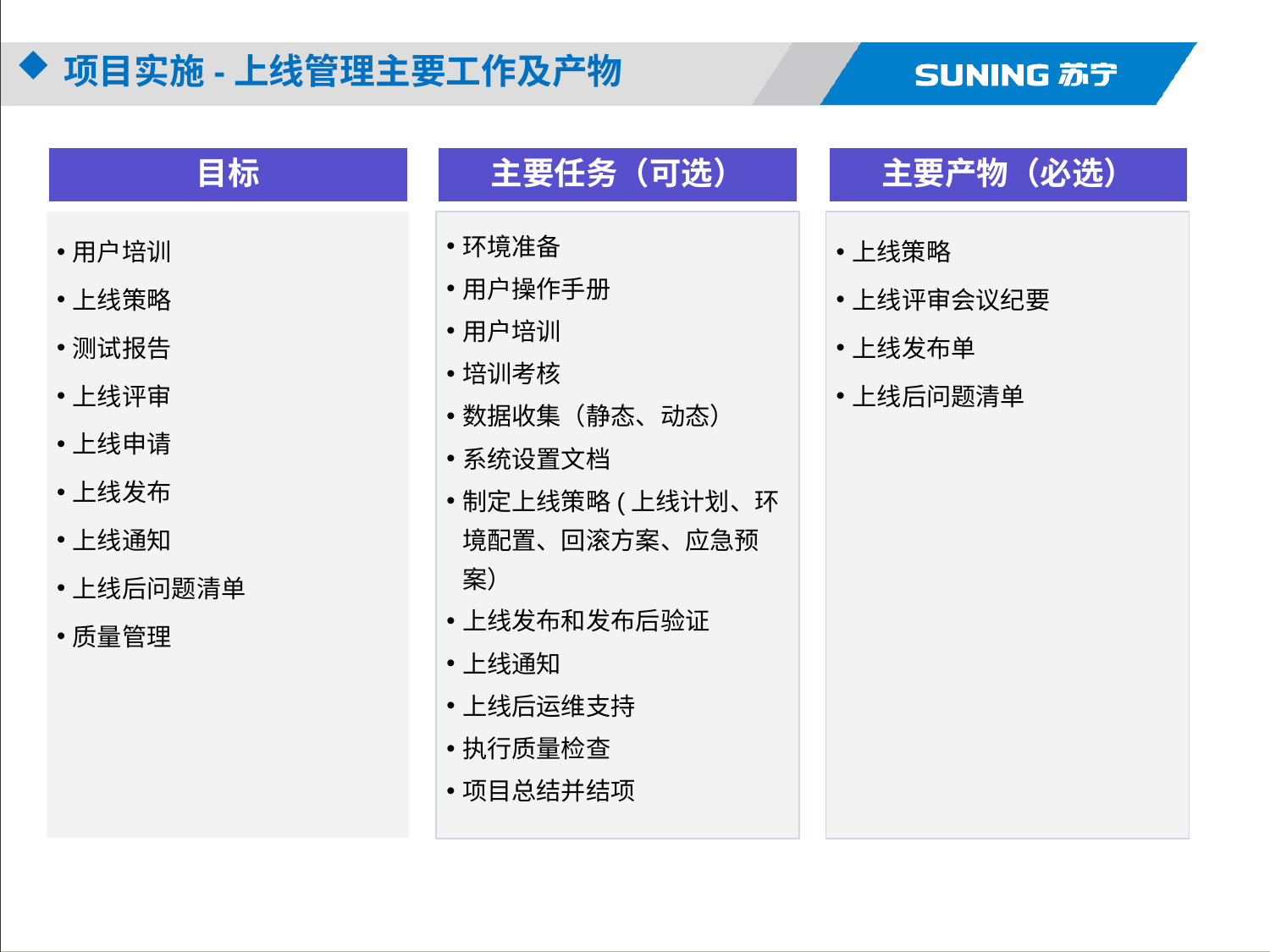

项目实施-上线管理主要工作及产物

目标

用户培训
上线策略
测试报告
上线评审
上线申请
上线发布
上线通知
上线后问题清单
质量管理

主要任务（可选）

环境准备
用户操作手册
用户培训
培训考核
数据收集（静态、动态）
系统设置文档
制定上线策略(上线计划、环境配置、回滚方案、应急预案）
上线发布和发布后验证
上线通知
上线后运维支持
执行质量检查
项目总结并结项

主要产物（必选）

上线策略
上线评审会议纪要
上线发布单
上线后问题清单